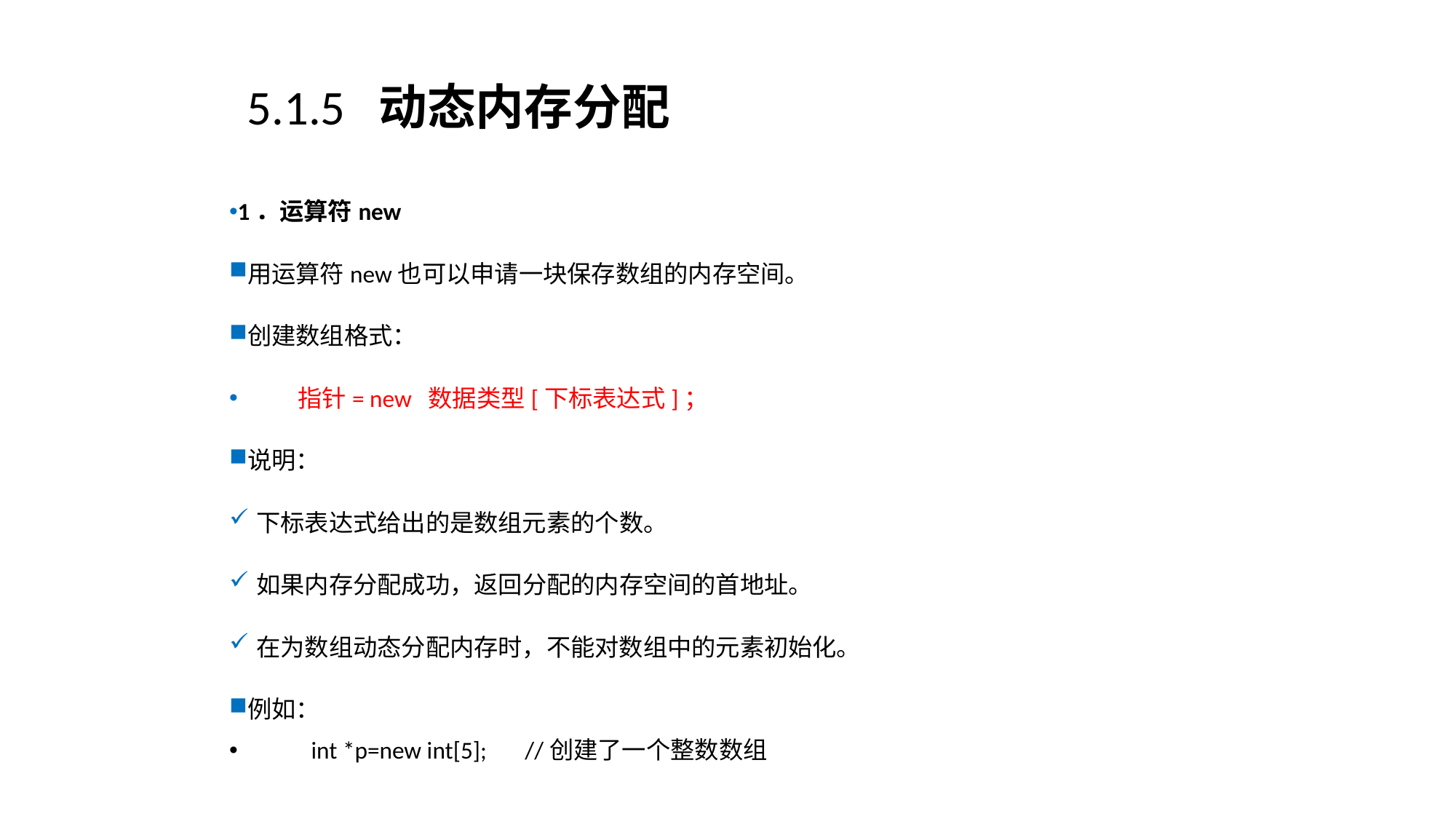

# 5.1.5  动态内存分配
1．运算符new
用运算符new也可以申请一块保存数组的内存空间。
创建数组格式：
          指针= new  数据类型[下标表达式]；
说明：
下标表达式给出的是数组元素的个数。
如果内存分配成功，返回分配的内存空间的首地址。
在为数组动态分配内存时，不能对数组中的元素初始化。
例如：
          int *p=new int[5];       //创建了一个整数数组